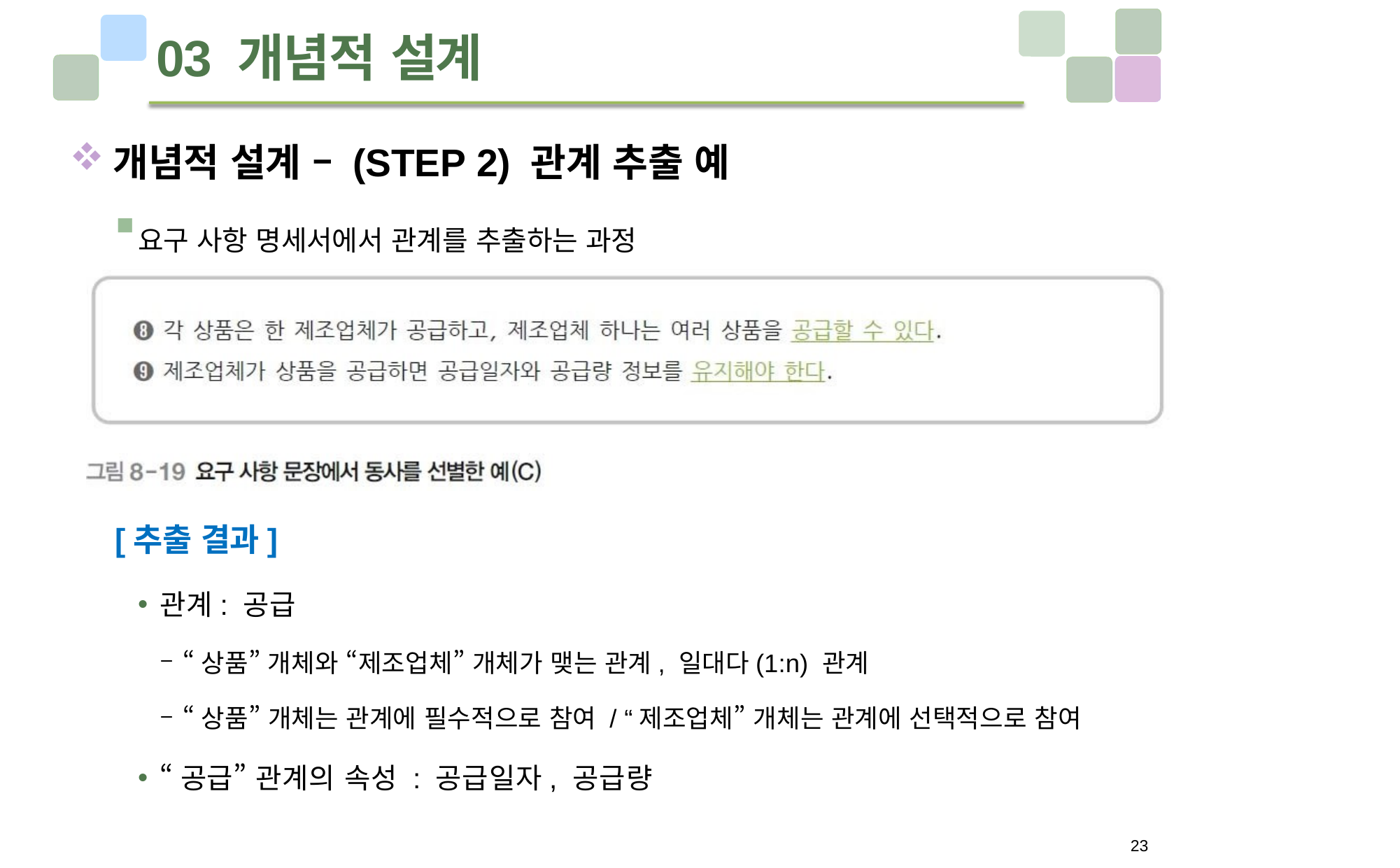

# 03 개념적 설계
개념적 설계 – (STEP 2) 관계 추출 예
요구 사항 명세서에서 관계를 추출하는 과정

[추출 결과]
관계: 공급
“상품” 개체와 “제조업체” 개체가 맺는 관계, 일대다(1:n) 관계
“상품” 개체는 관계에 필수적으로 참여 / “제조업체” 개체는 관계에 선택적으로 참여
“공급” 관계의 속성 : 공급일자, 공급량
23